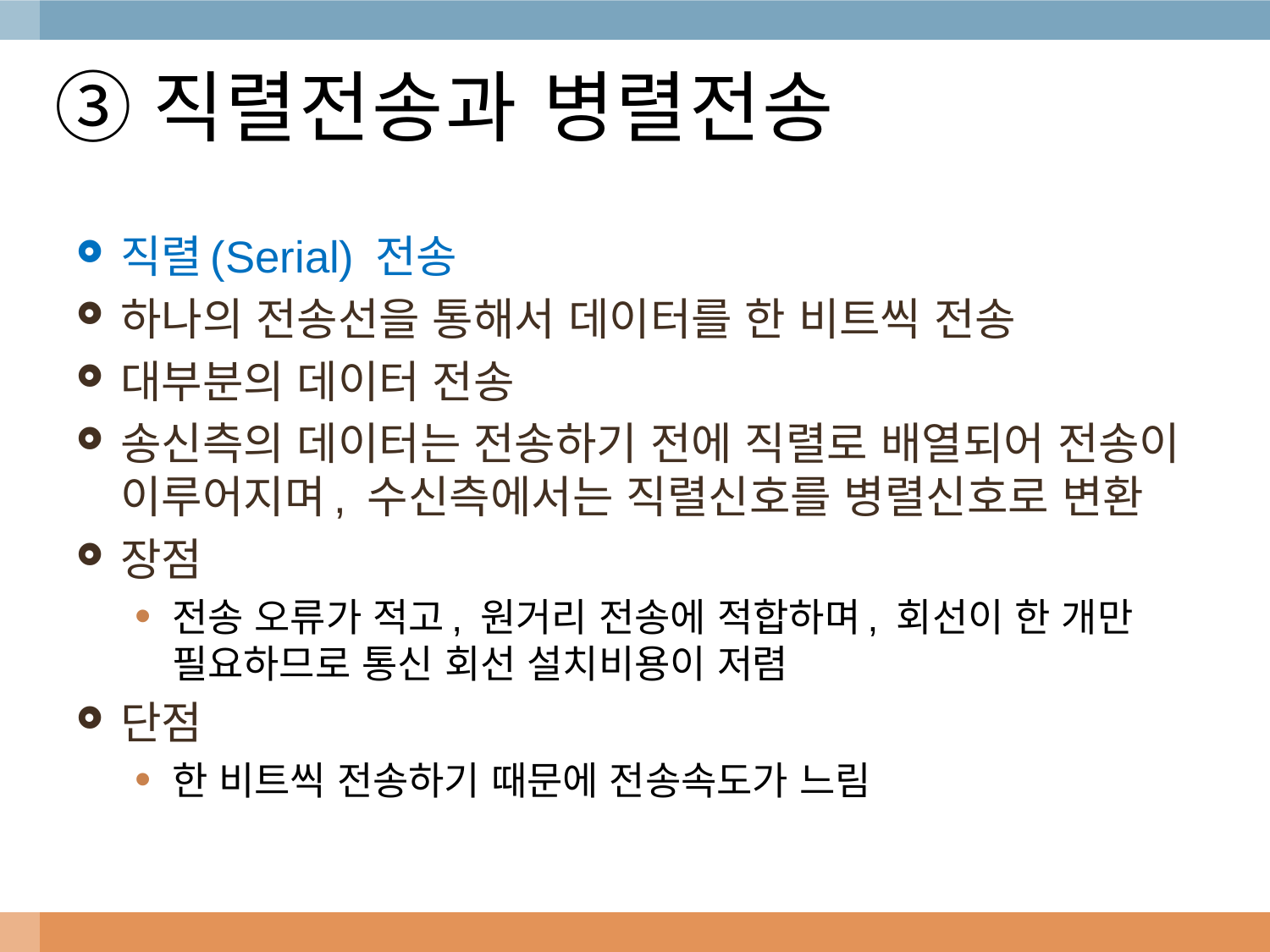

# ③직렬전송과 병렬전송
직렬(Serial) 전송
하나의 전송선을 통해서 데이터를 한 비트씩 전송
대부분의 데이터 전송
송신측의 데이터는 전송하기 전에 직렬로 배열되어 전송이 이루어지며, 수신측에서는 직렬신호를 병렬신호로 변환
장점
전송 오류가 적고, 원거리 전송에 적합하며, 회선이 한 개만 필요하므로 통신 회선 설치비용이 저렴
단점
한 비트씩 전송하기 때문에 전송속도가 느림